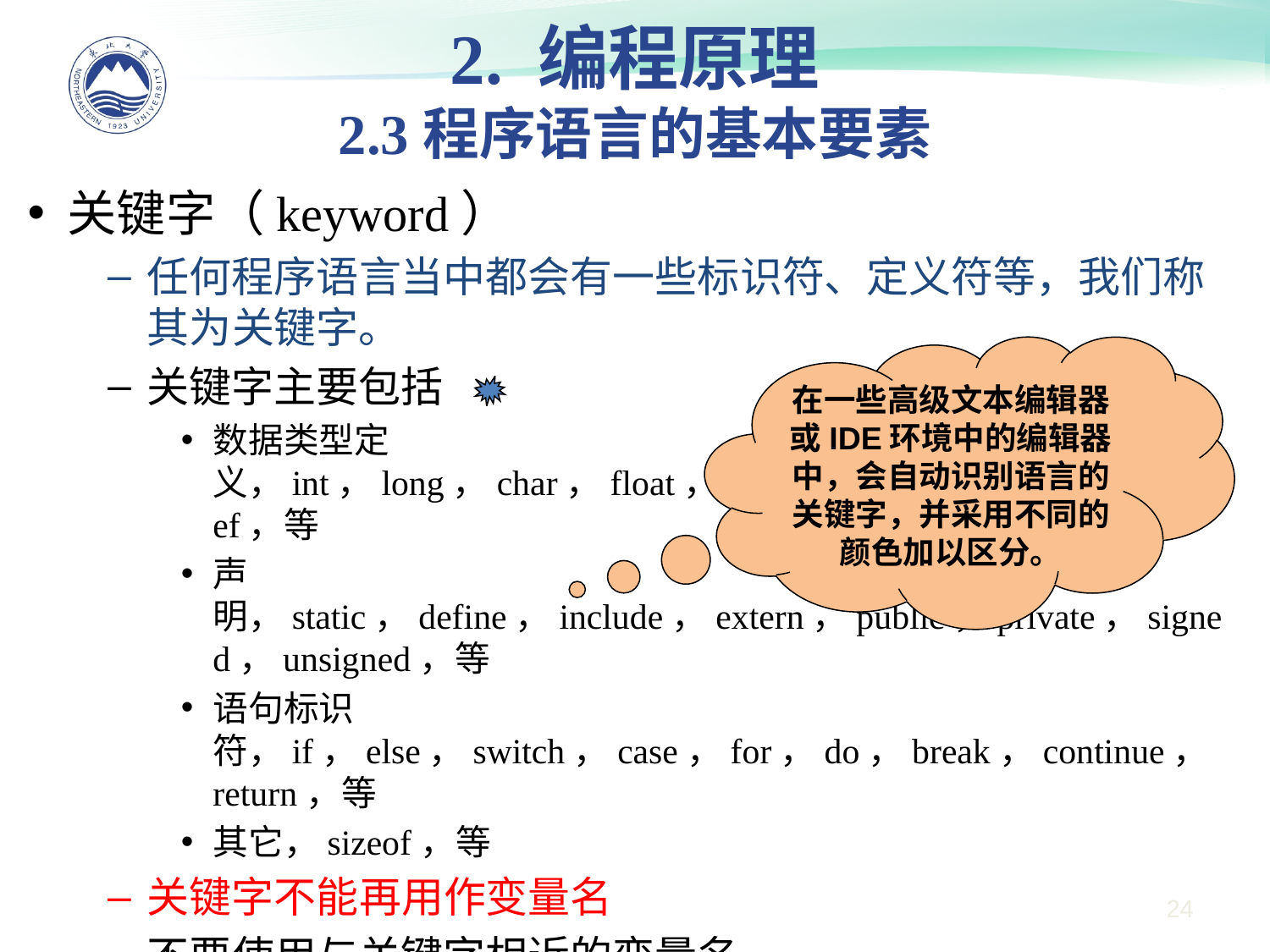

2. 编程原理
2.3程序语言的基本要素
关键字（keyword）
任何程序语言当中都会有一些标识符、定义符等，我们称其为关键字。
关键字主要包括
数据类型定义，int，long，char，float，double，struct，enum，typedef，等
声明，static，define，include，extern，public，private，signed，unsigned，等
语句标识符，if，else，switch，case，for，do，break，continue，return，等
其它，sizeof，等
关键字不能再用作变量名
不要使用与关键字相近的变量名
例如，int structure;
在一些高级文本编辑器或IDE环境中的编辑器中，会自动识别语言的关键字，并采用不同的颜色加以区分。

24